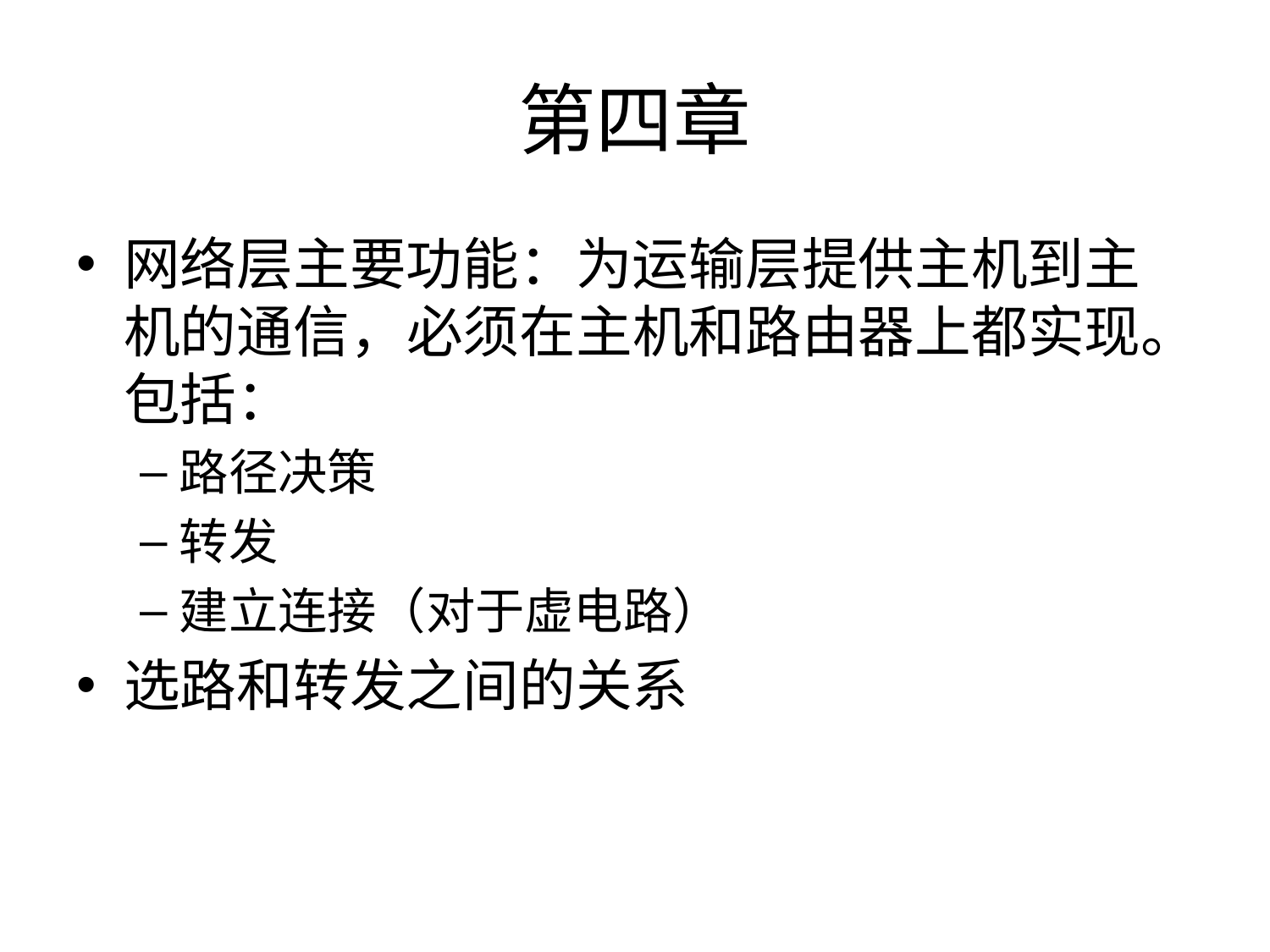

# 第四章
网络层主要功能：为运输层提供主机到主机的通信，必须在主机和路由器上都实现。包括：
路径决策
转发
建立连接（对于虚电路）
选路和转发之间的关系